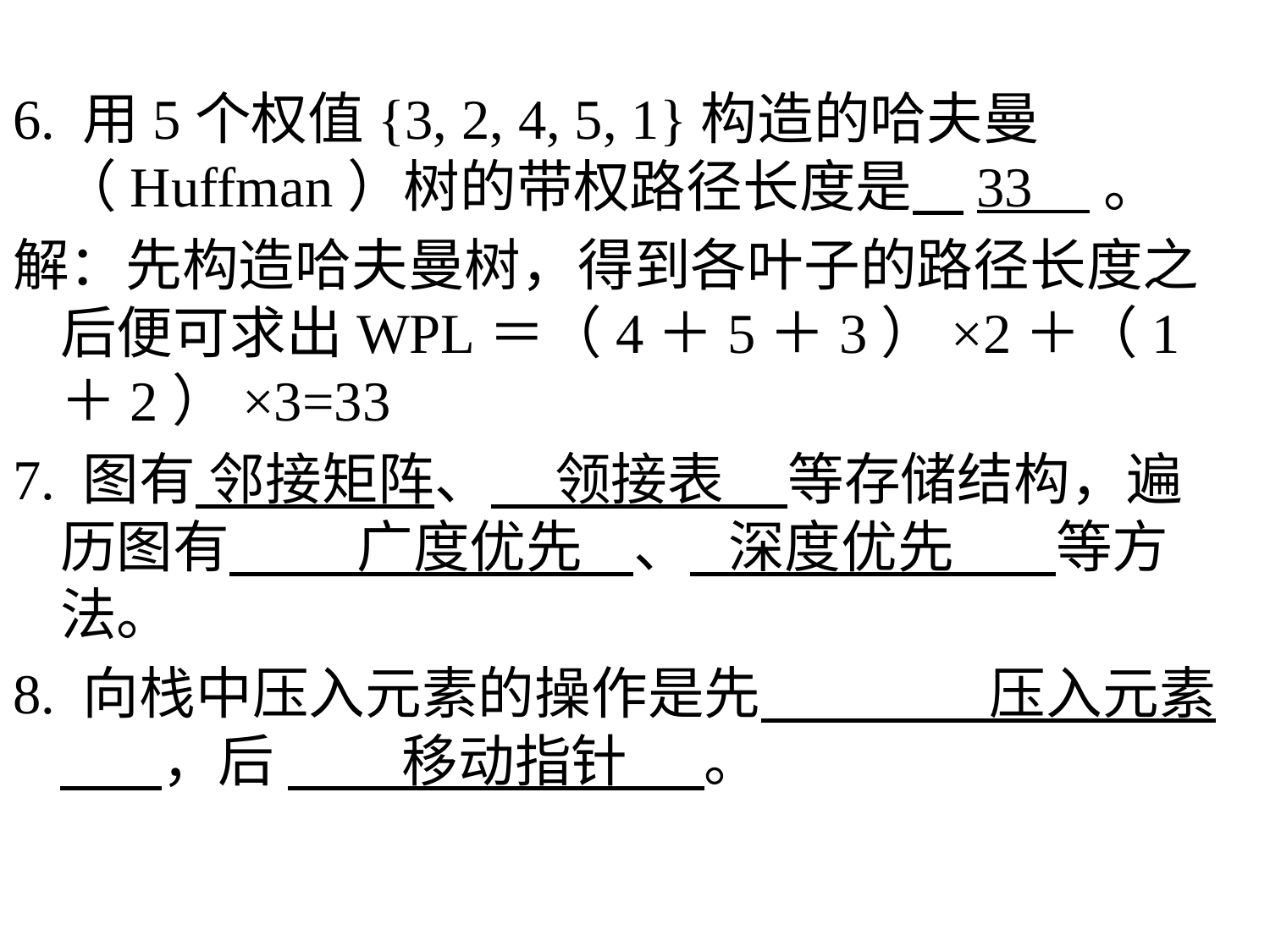

6. 用5个权值{3, 2, 4, 5, 1}构造的哈夫曼（Huffman）树的带权路径长度是    33    。
解：先构造哈夫曼树，得到各叶子的路径长度之后便可求出WPL＝（4＋5＋3）×2＋（1＋2）×3=33
7. 图有 邻接矩阵、     领接表     等存储结构，遍历图有          广度优先    、   深度优先        等方法。
8. 向栈中压入元素的操作是先                  压入元素         ，后          移动指针      。